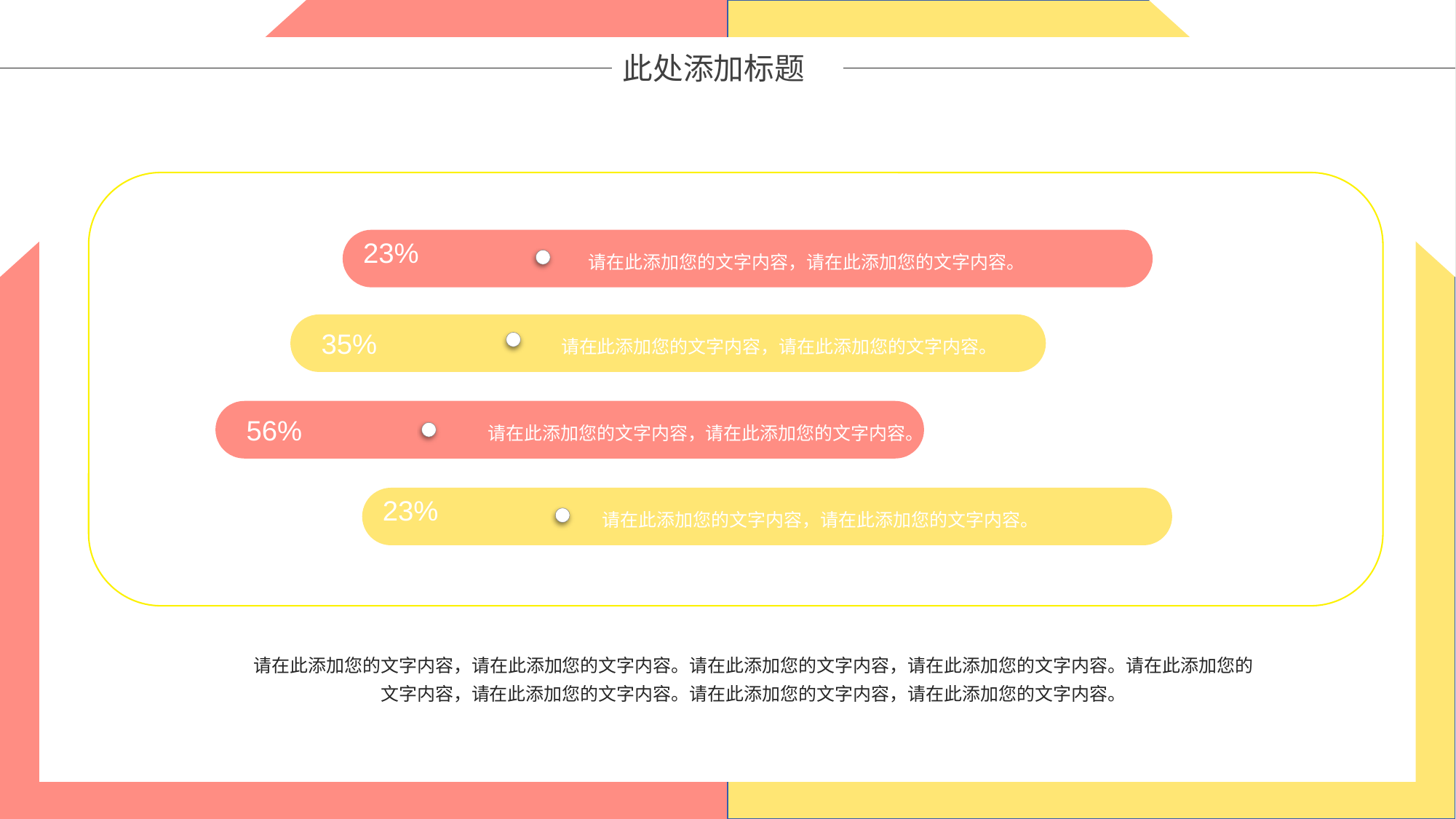

此处添加标题

23%

请在此添加您的文字内容，请在此添加您的文字内容。

35%
请在此添加您的文字内容，请在此添加您的文字内容。

56%
请在此添加您的文字内容，请在此添加您的文字内容。

23%

请在此添加您的文字内容，请在此添加您的文字内容。

请在此添加您的文字内容，请在此添加您的文字内容。请在此添加您的文字内容，请在此添加您的文字内容。请在此添加您的文字内容，请在此添加您的文字内容。请在此添加您的文字内容，请在此添加您的文字内容。